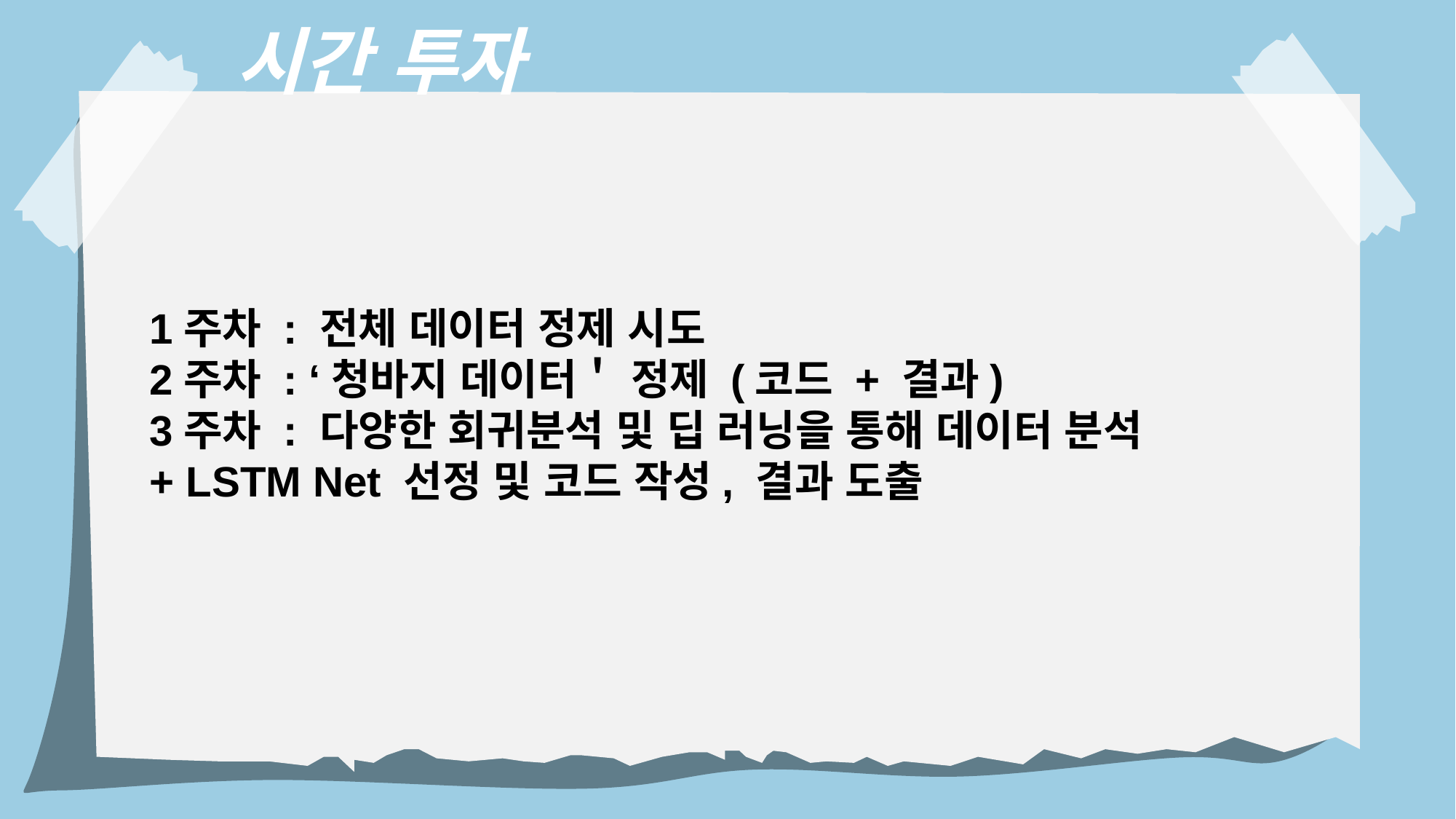

시간 투자

1주차 : 전체 데이터 정제 시도
2주차 : ‘청바지 데이터＇ 정제 (코드 + 결과)
3주차 : 다양한 회귀분석 및 딥 러닝을 통해 데이터 분석
+ LSTM Net 선정 및 코드 작성, 결과 도출